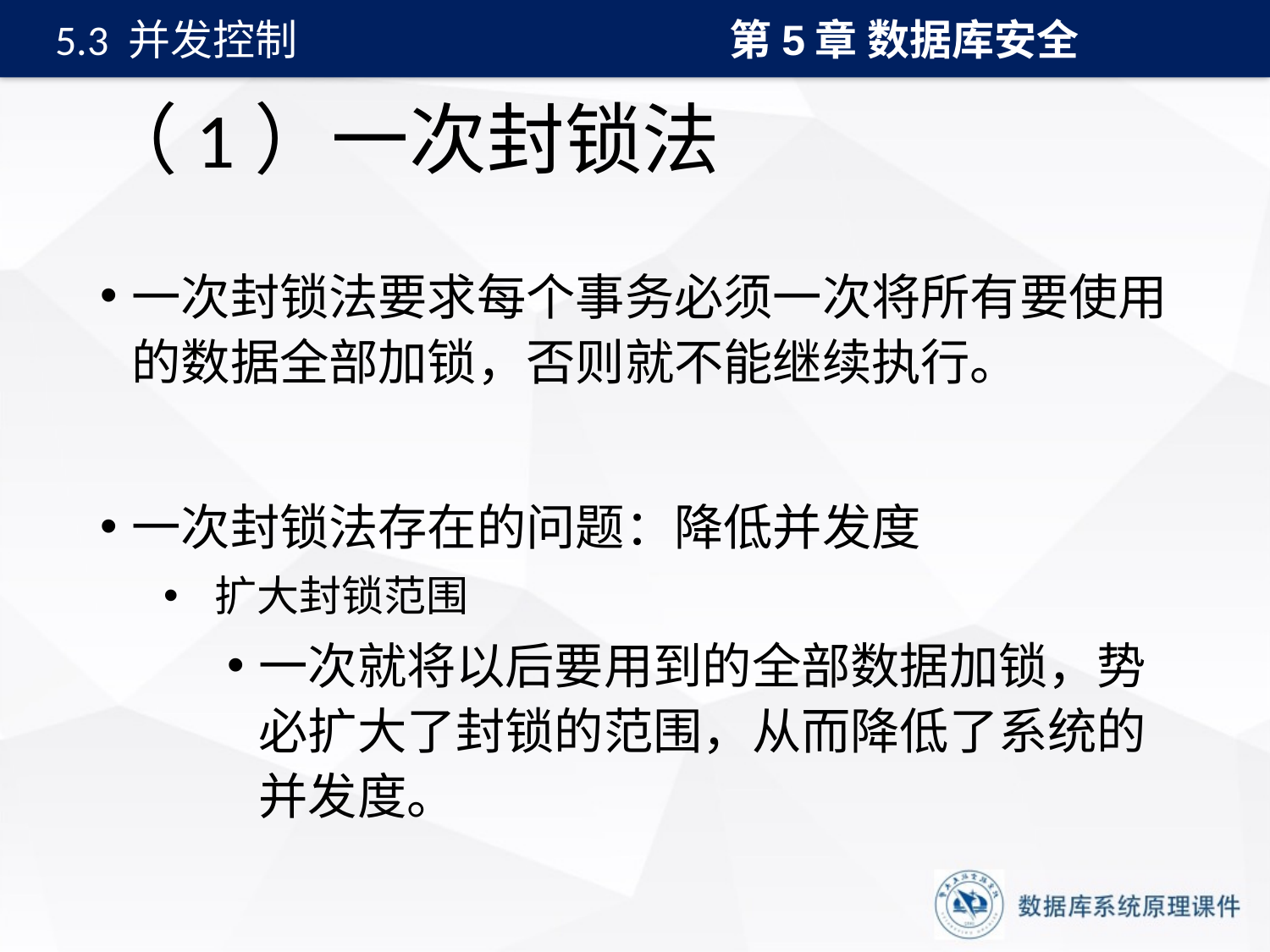

第5章 数据库安全
5.3 并发控制
# （1）一次封锁法
一次封锁法要求每个事务必须一次将所有要使用的数据全部加锁，否则就不能继续执行。

一次封锁法存在的问题：降低并发度
 扩大封锁范围
一次就将以后要用到的全部数据加锁，势必扩大了封锁的范围，从而降低了系统的并发度。